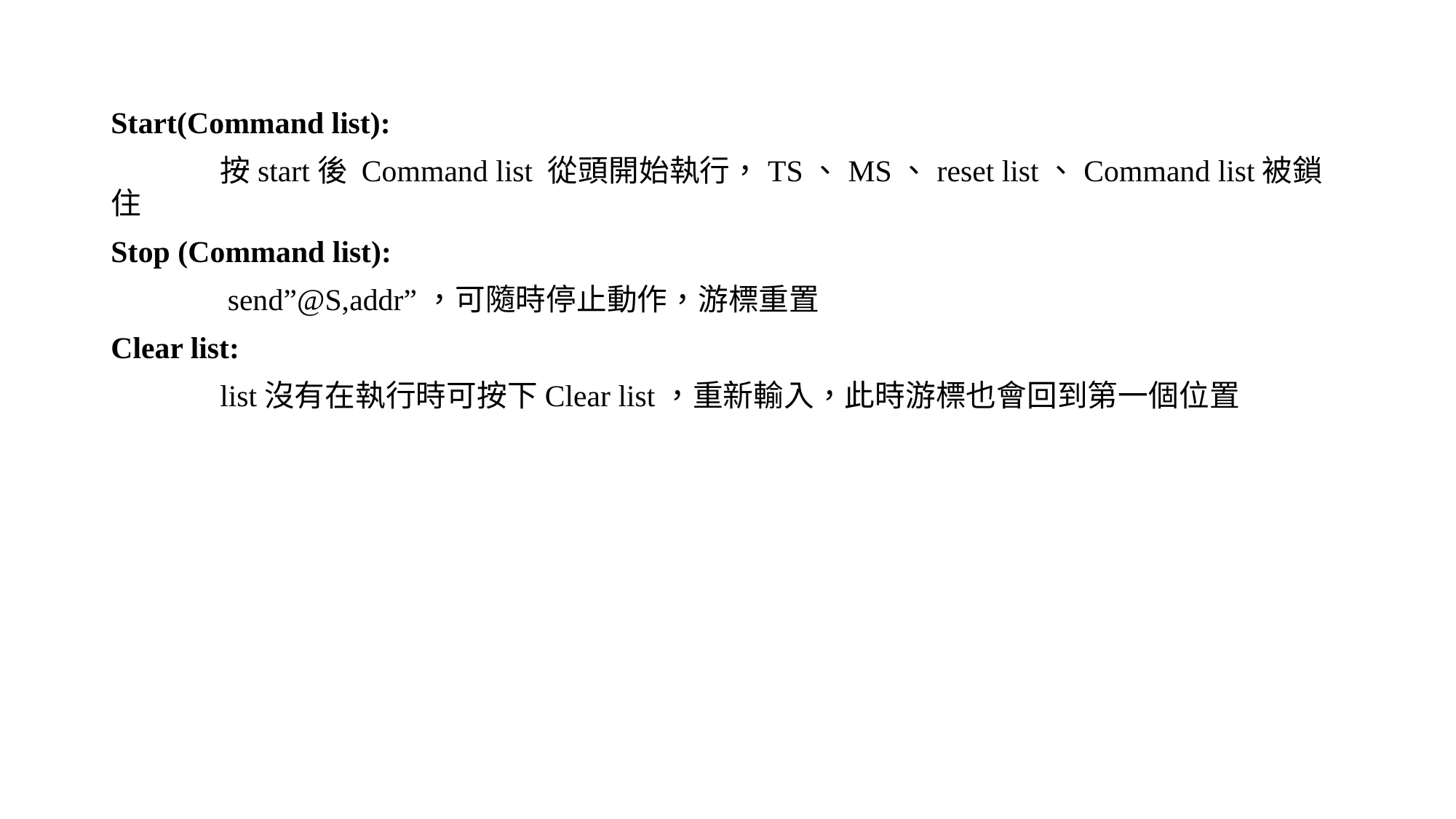

Start(Command list):
	按start後 Command list 從頭開始執行，TS、MS、reset list、Command list被鎖住
Stop (Command list):
	 send”@S,addr”，可隨時停止動作，游標重置
Clear list:
	list沒有在執行時可按下Clear list，重新輸入，此時游標也會回到第一個位置